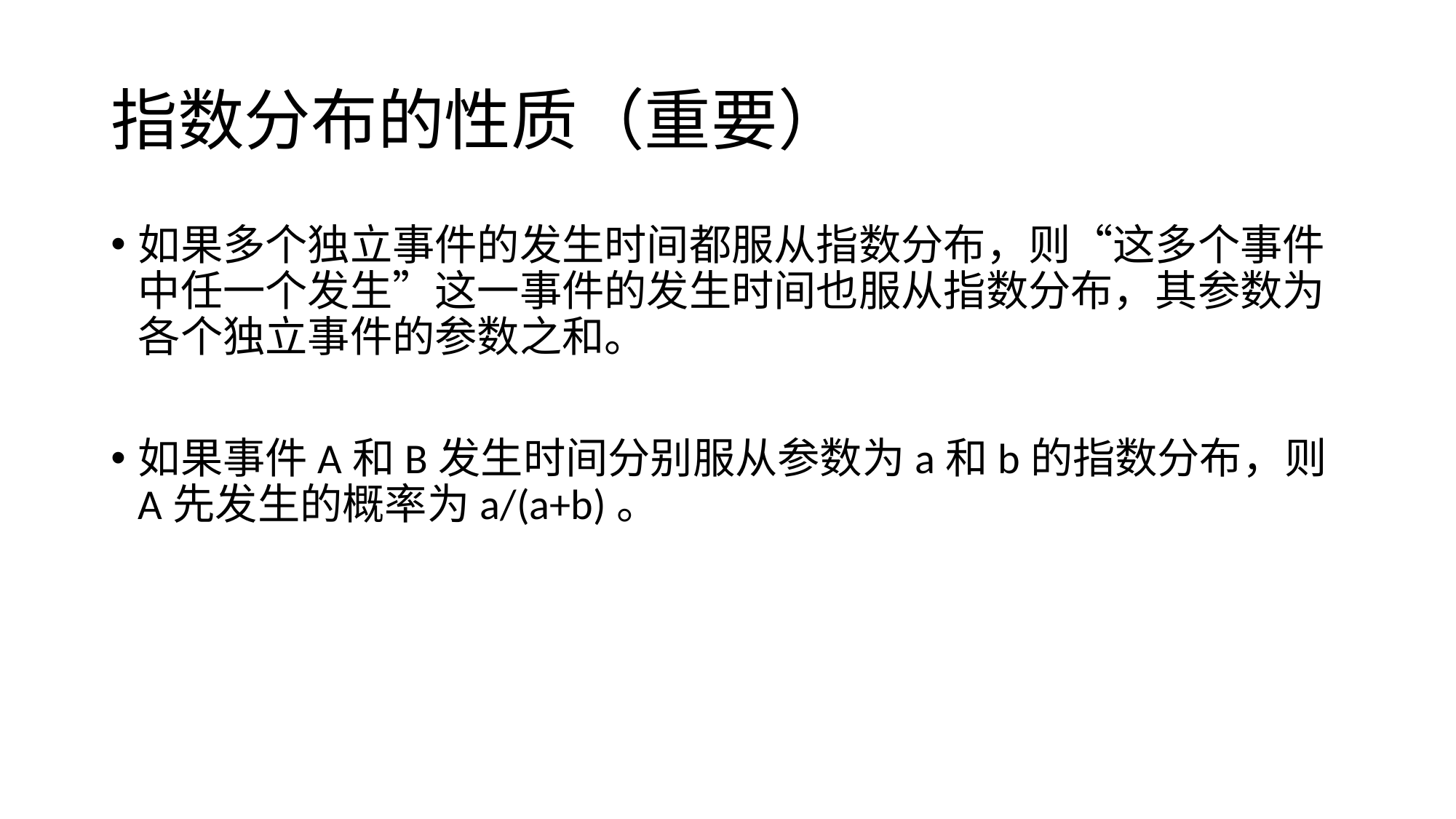

# 指数分布的性质（重要）
如果多个独立事件的发生时间都服从指数分布，则“这多个事件中任一个发生”这一事件的发生时间也服从指数分布，其参数为各个独立事件的参数之和。

如果事件A和B发生时间分别服从参数为a和b的指数分布，则A先发生的概率为a/(a+b)。